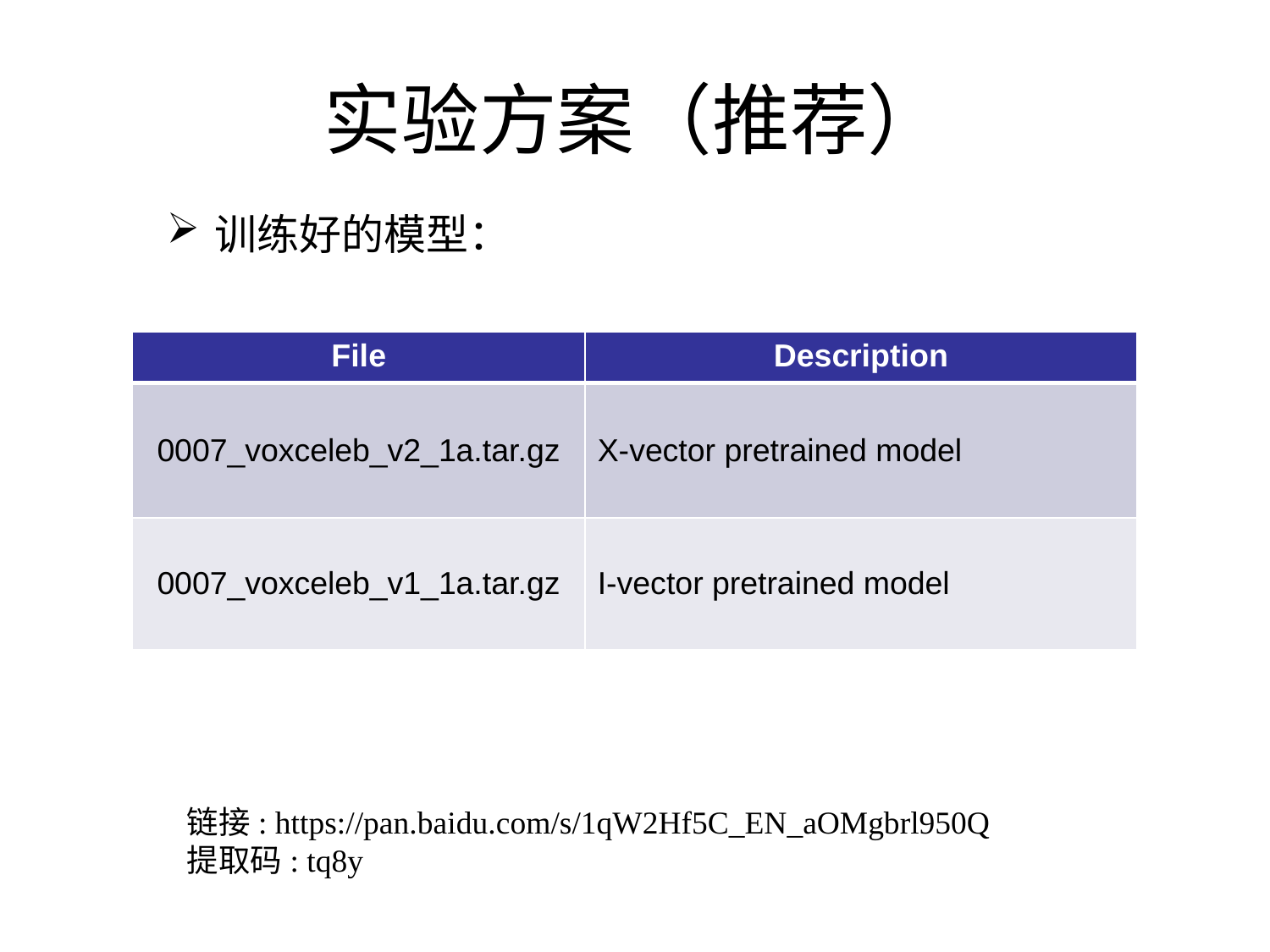

# 实验方案（推荐）
训练好的模型：

| File | Description |
| --- | --- |
| 0007\_voxceleb\_v2\_1a.tar.gz | X-vector pretrained model |
| 0007\_voxceleb\_v1\_1a.tar.gz | I-vector pretrained model |
|  |  |
| --- | --- |
|  |  |
链接: https://pan.baidu.com/s/1qW2Hf5C_EN_aOMgbrl950Q
提取码: tq8y